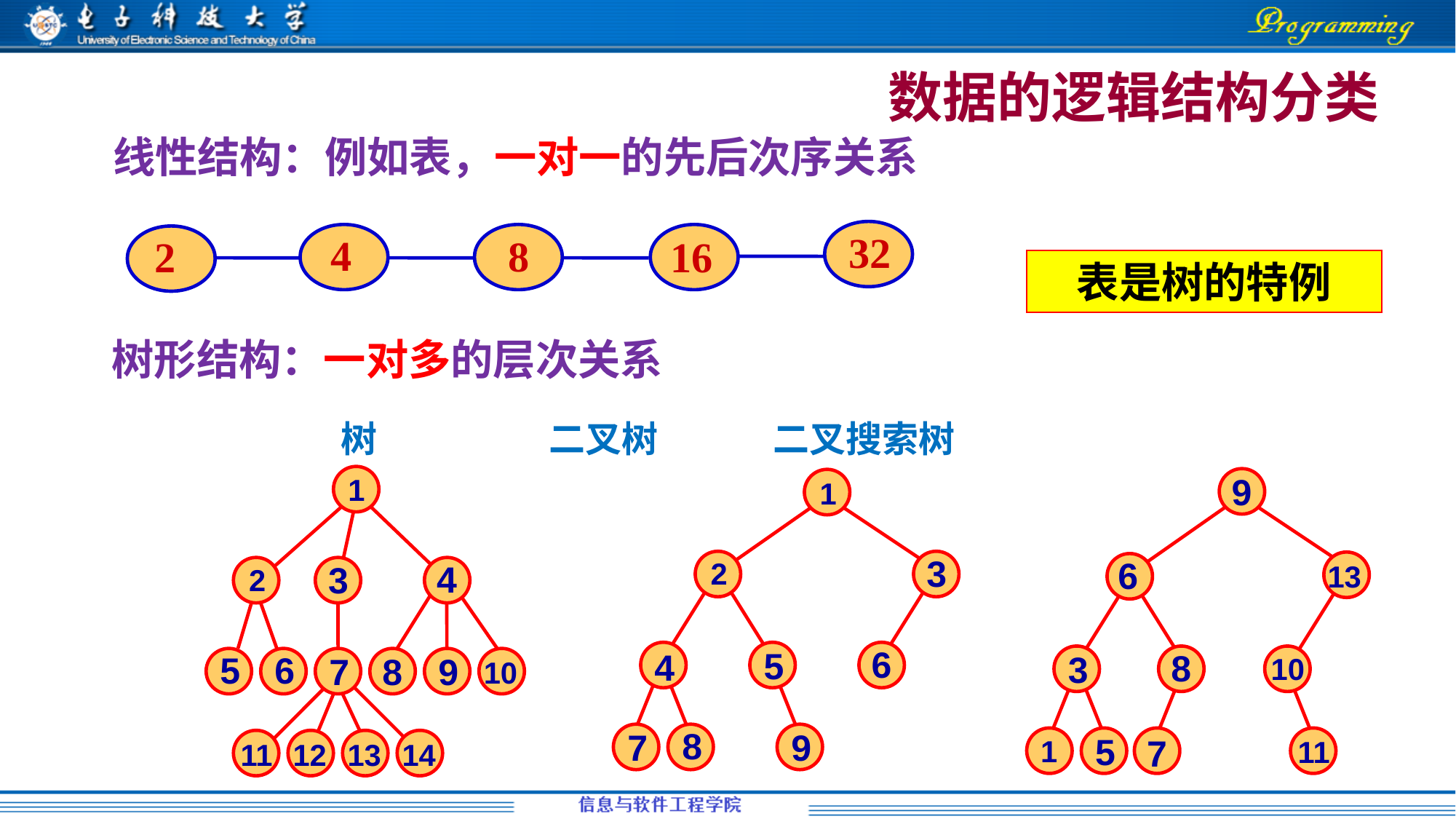

数据的逻辑结构分类
线性结构：例如表，一对一的先后次序关系
32

4
8

2
16

表是树的特例
树形结构：一对多的层次关系
树                     二叉树              二叉搜索树
9

6

13

8
3
10

5
7
1

11
1

4
3
2

5
6
7
8
9

10

11
12
13
14

1

3
2

6
5
4

8
7
9